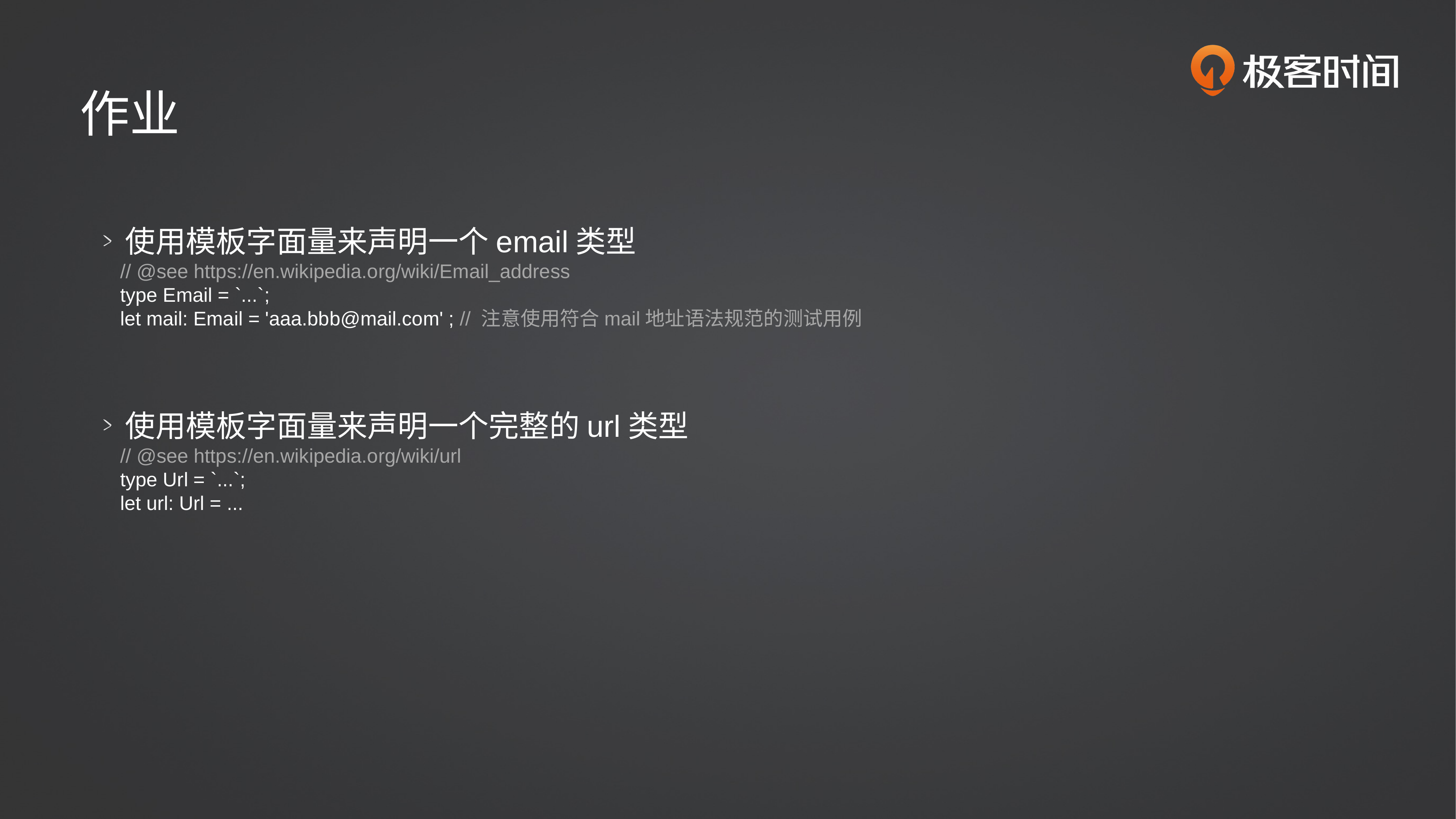

作业
使用模板字面量来声明一个email类型
// @see https://en.wikipedia.org/wiki/Email_address
type Email = `...`;
let mail: Email = 'aaa.bbb@mail.com' ; // 注意使用符合mail地址语法规范的测试用例
使用模板字面量来声明一个完整的url类型
// @see https://en.wikipedia.org/wiki/url
type Url = `...`;
let url: Url = ...